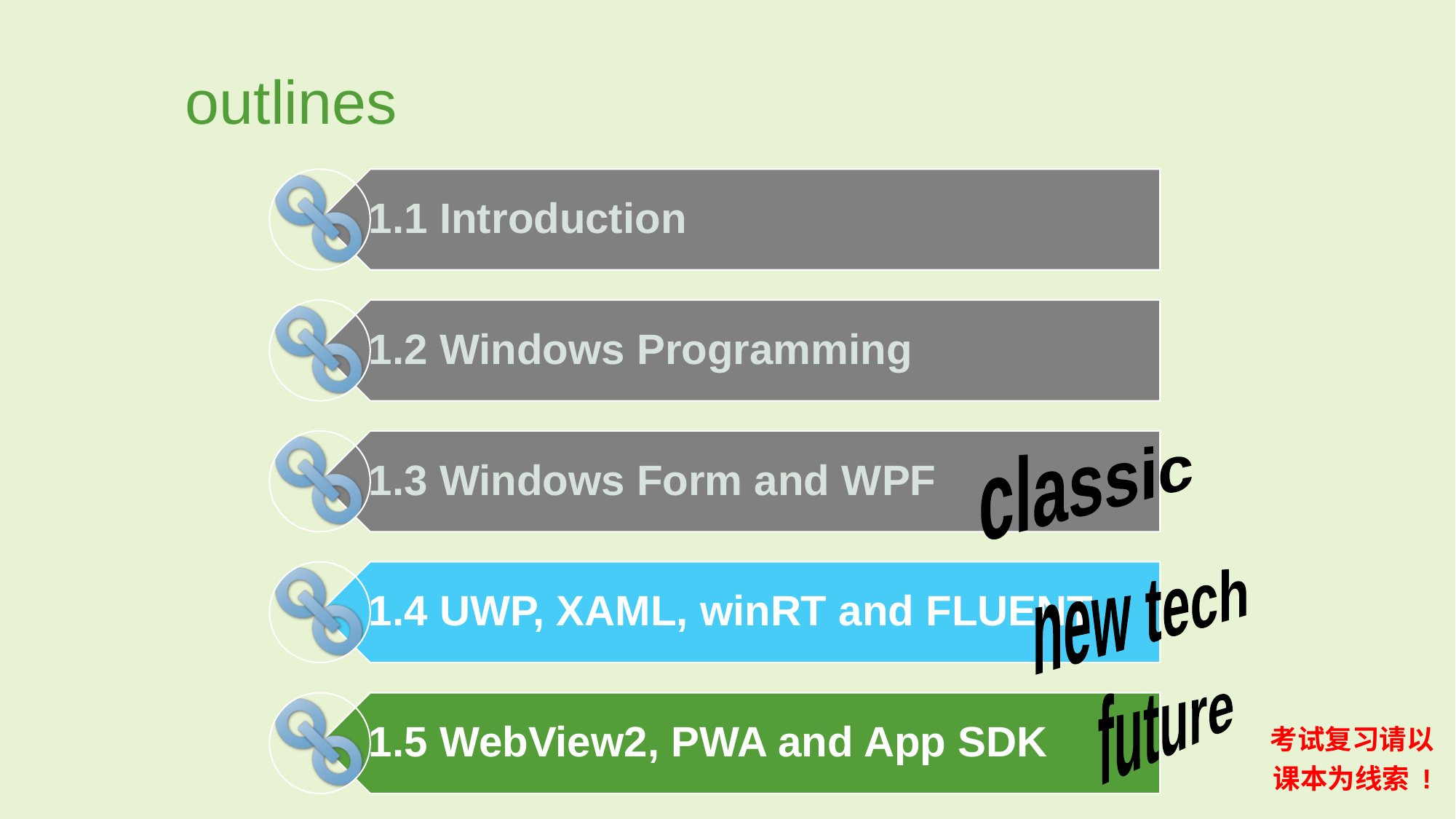

# outlines
1.1 Introduction
1.2 Windows Programming
1.3 Windows Form and WPF
1.4 UWP, XAML, winRT and FLUENT
1.5 WebView2, PWA and App SDK
classic

new tech
future
考试复习请以课本为线索 !